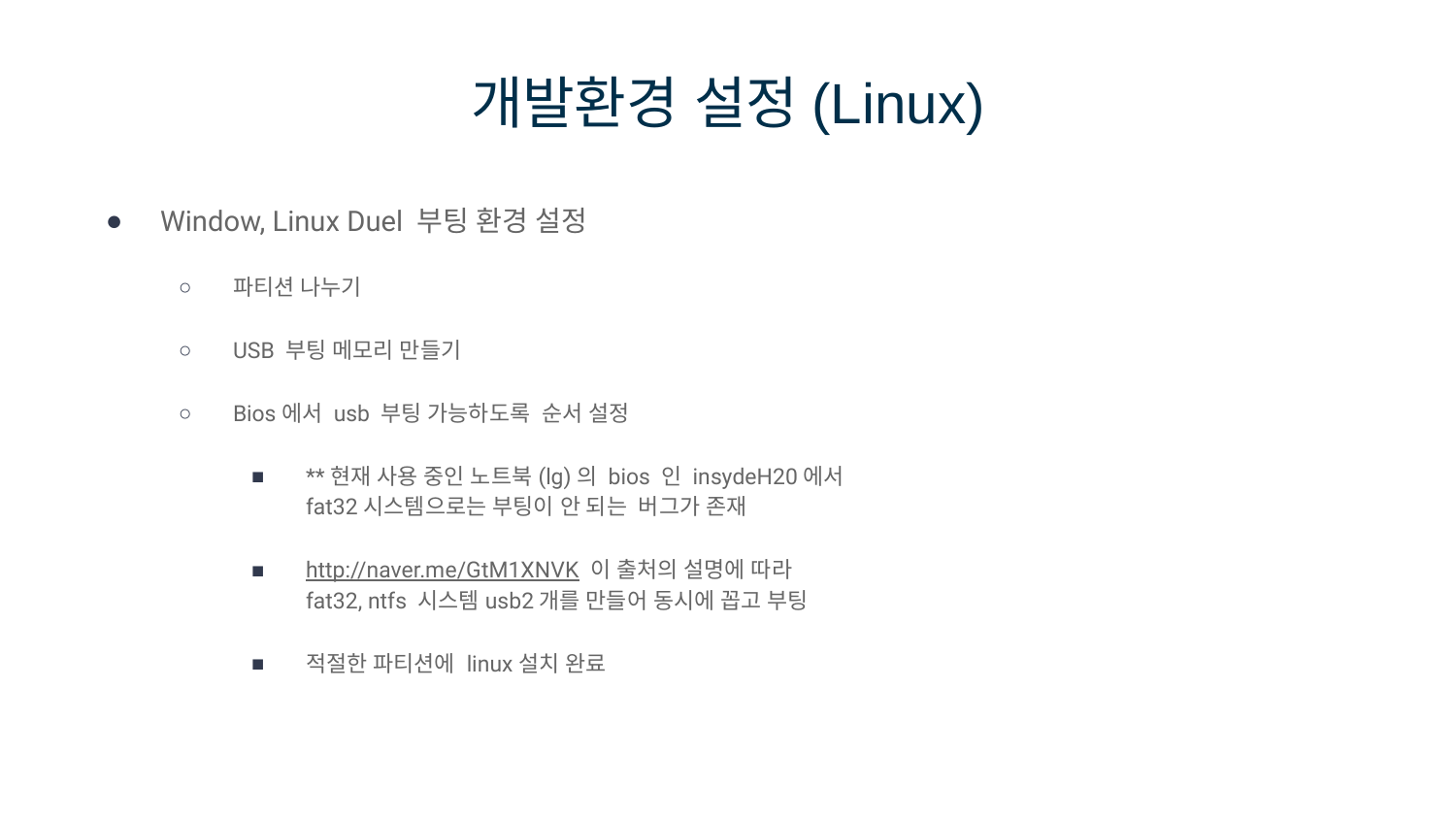

# 개발환경 설정(Linux)
Window, Linux Duel 부팅 환경 설정
파티션 나누기
USB 부팅 메모리 만들기
Bios에서 usb 부팅 가능하도록  순서 설정
**현재 사용 중인 노트북(lg)의 bios 인 insydeH20에서
fat32시스템으로는 부팅이 안 되는  버그가 존재
http://naver.me/GtM1XNVK 이 출처의 설명에 따라
fat32, ntfs 시스템usb2개를 만들어 동시에 꼽고 부팅
적절한 파티션에 linux설치 완료